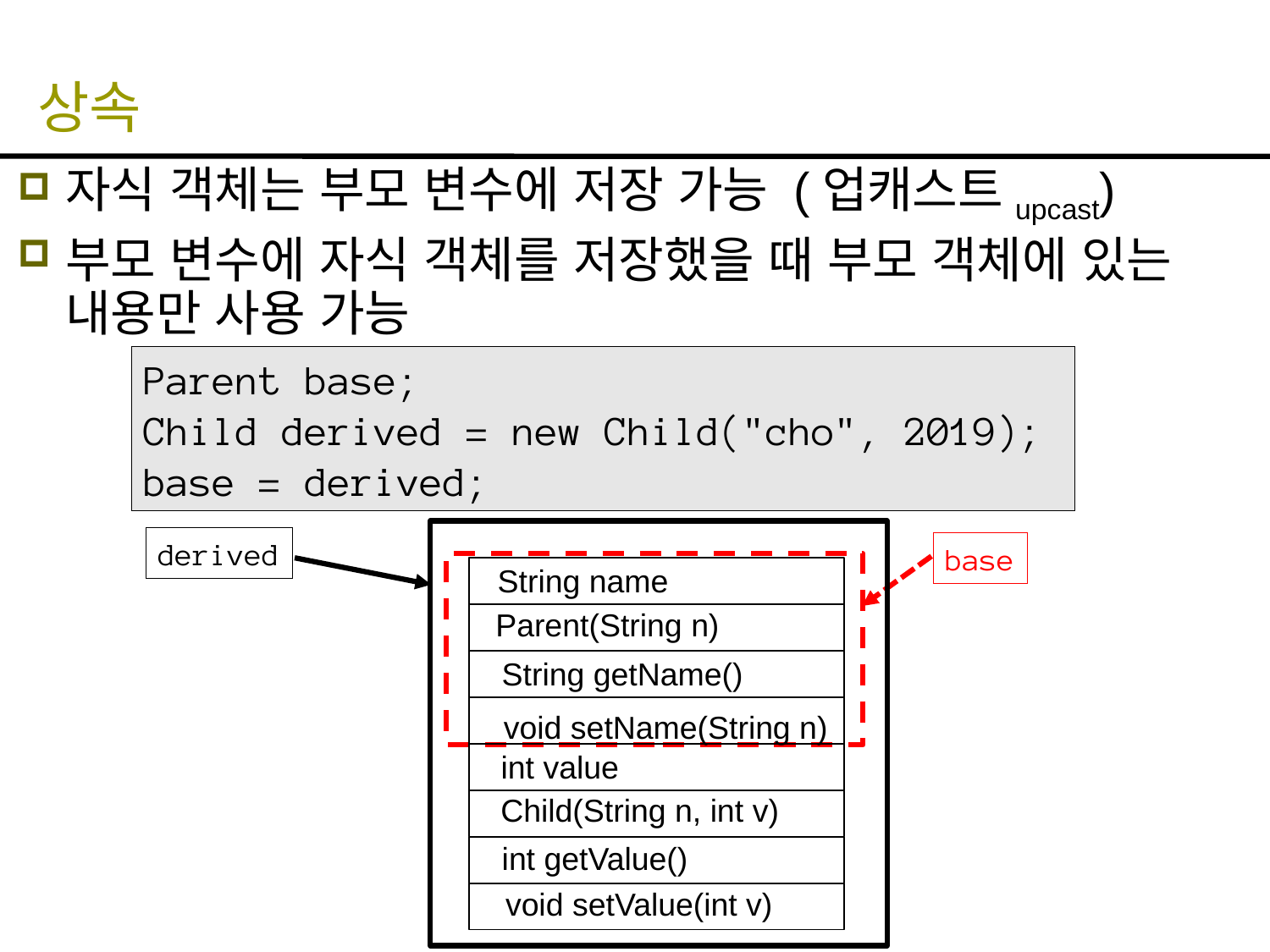

# 상속
자식 객체는 부모 변수에 저장 가능 (업캐스트upcast)
부모 변수에 자식 객체를 저장했을 때 부모 객체에 있는 내용만 사용 가능

Parent base;
Child derived = new Child("cho", 2019);
base = derived;

derived
base

String name

Parent(String n)
String getName()
void setName(String n)
int value
Child(String n, int v)
int getValue()
void setValue(int v)